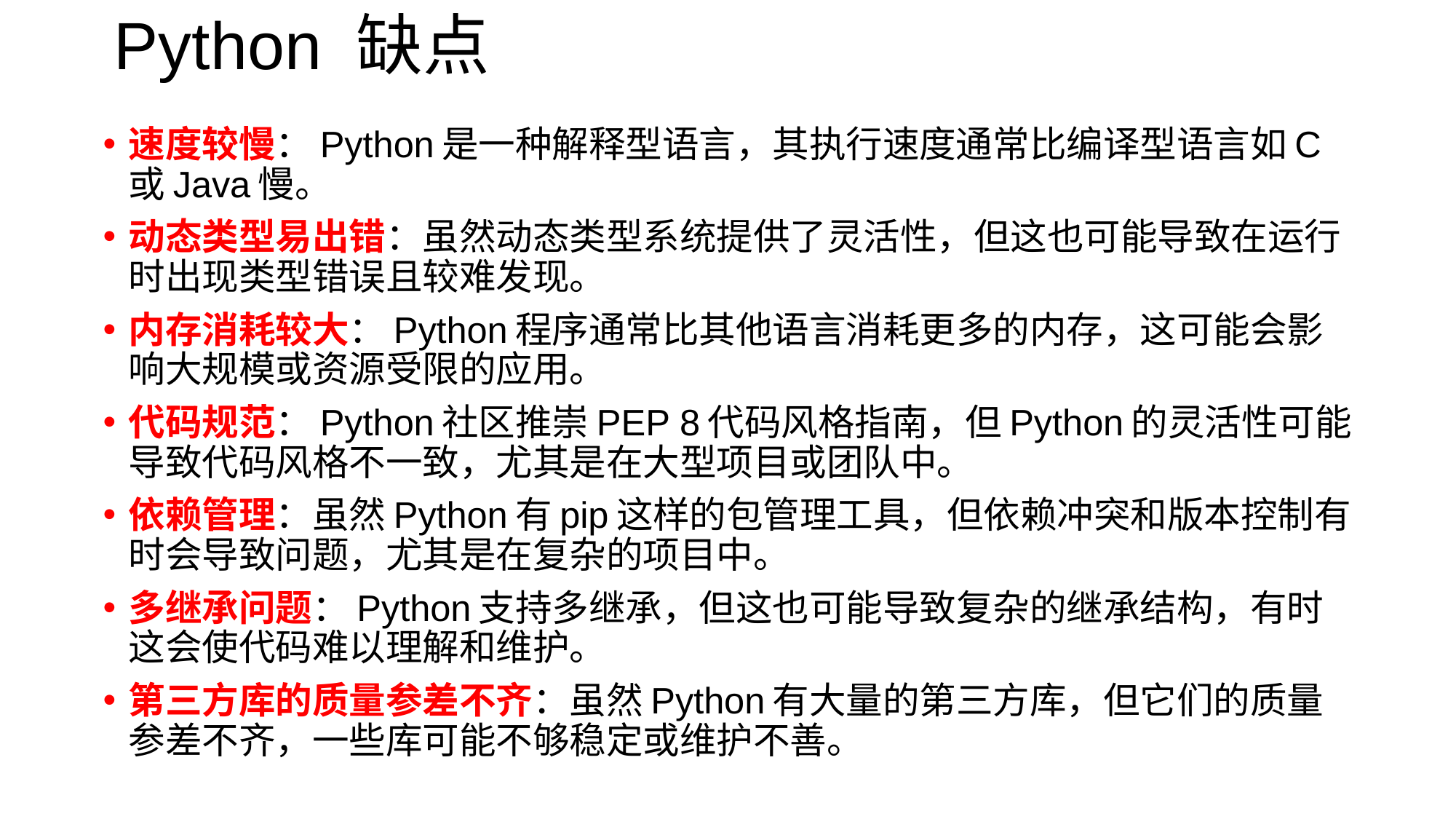

# Python 缺点
速度较慢：Python是一种解释型语言，其执行速度通常比编译型语言如C或Java慢。
动态类型易出错：虽然动态类型系统提供了灵活性，但这也可能导致在运行时出现类型错误且较难发现。
内存消耗较大：Python程序通常比其他语言消耗更多的内存，这可能会影响大规模或资源受限的应用。
代码规范：Python社区推崇PEP 8代码风格指南，但Python的灵活性可能导致代码风格不一致，尤其是在大型项目或团队中。
依赖管理：虽然Python有pip这样的包管理工具，但依赖冲突和版本控制有时会导致问题，尤其是在复杂的项目中。
多继承问题：Python支持多继承，但这也可能导致复杂的继承结构，有时这会使代码难以理解和维护。
第三方库的质量参差不齐：虽然Python有大量的第三方库，但它们的质量参差不齐，一些库可能不够稳定或维护不善。